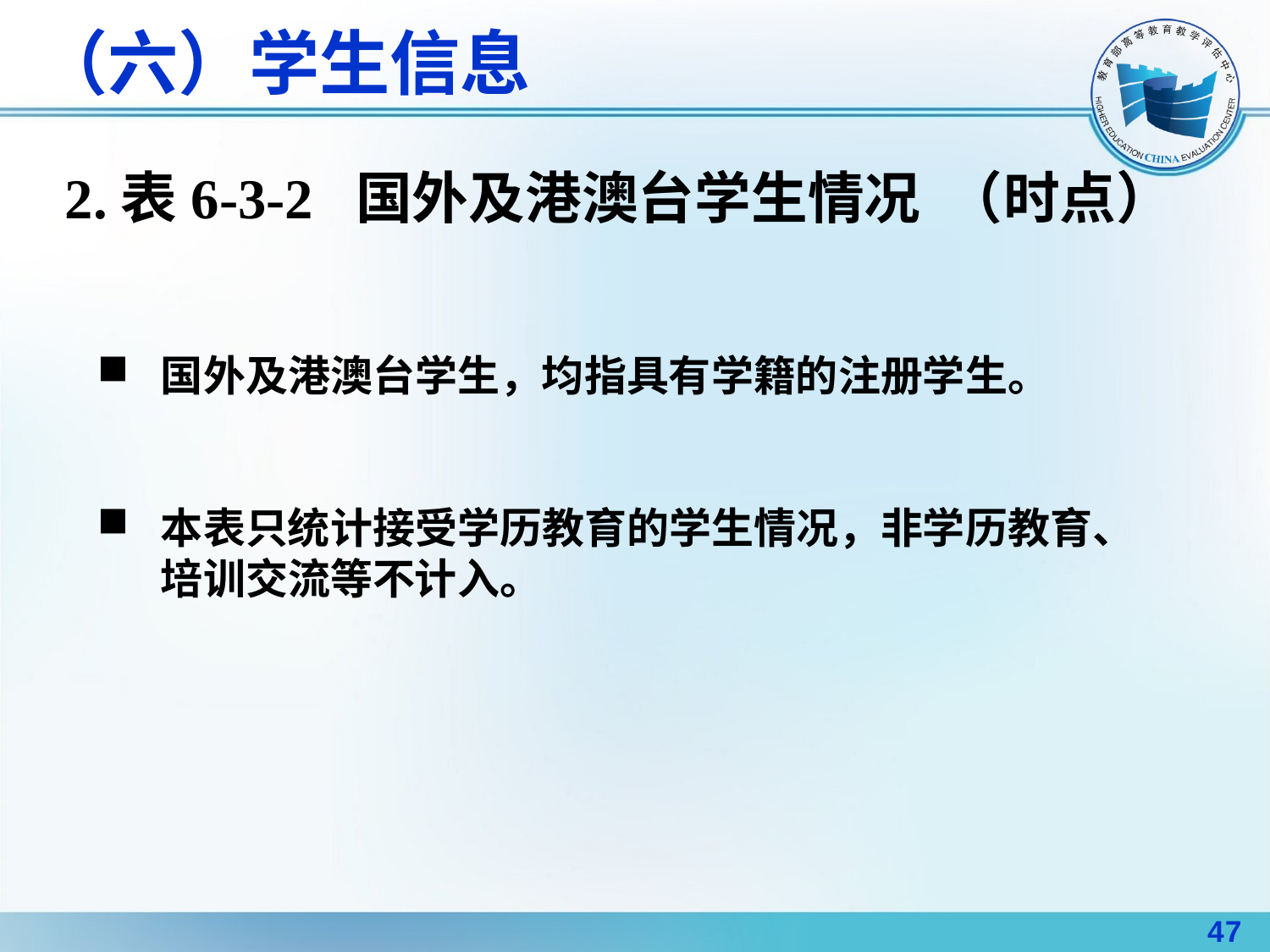

# （六）学生信息
2.表6-3-2  国外及港澳台学生情况  （时点）
国外及港澳台学生，均指具有学籍的注册学生。

本表只统计接受学历教育的学生情况，非学历教育、培训交流等不计入。